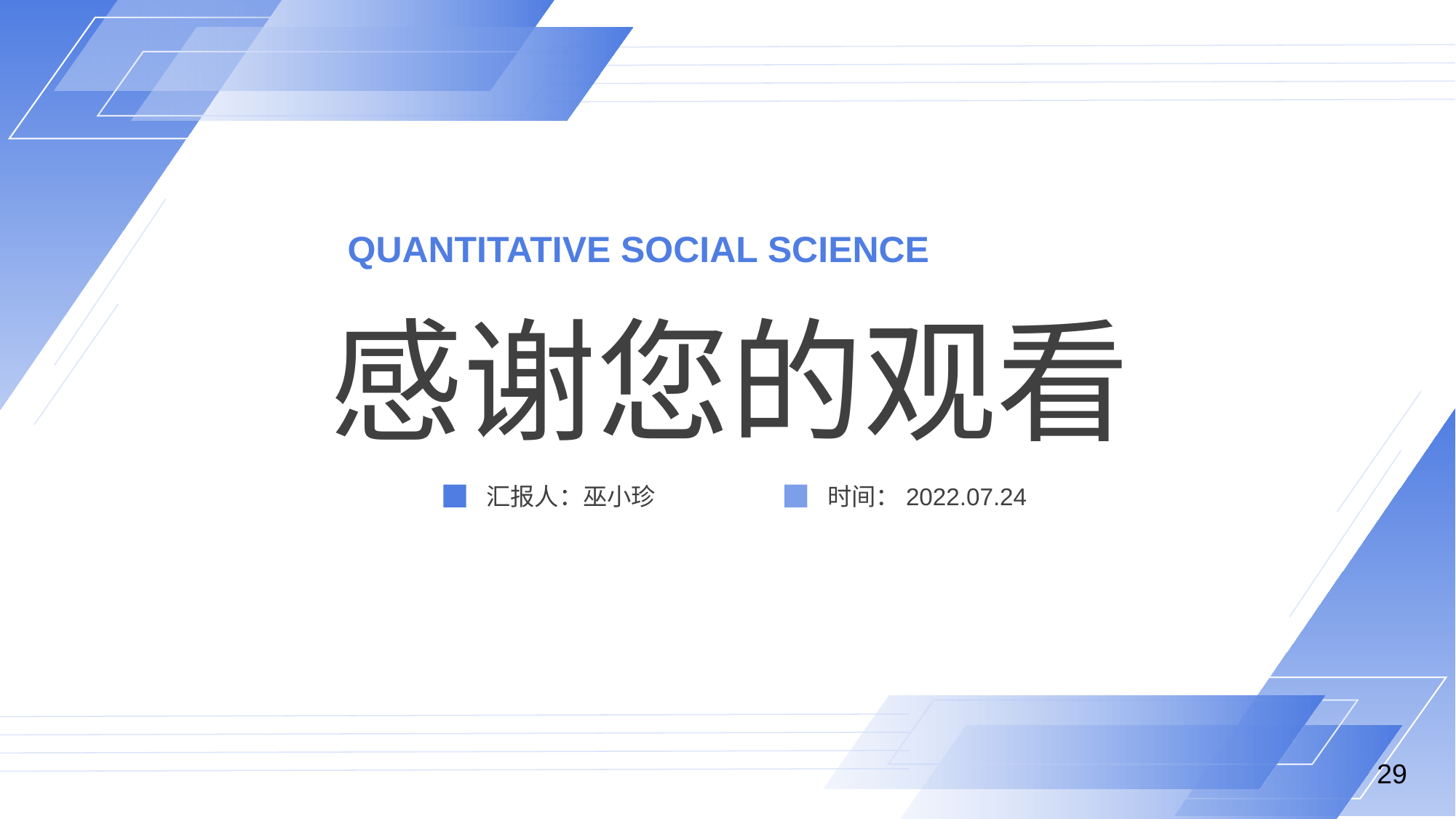

QUANTITATIVE SOCIAL SCIENCE
感谢您的观看
时间：2022.07.24

汇报人：巫小珍

29